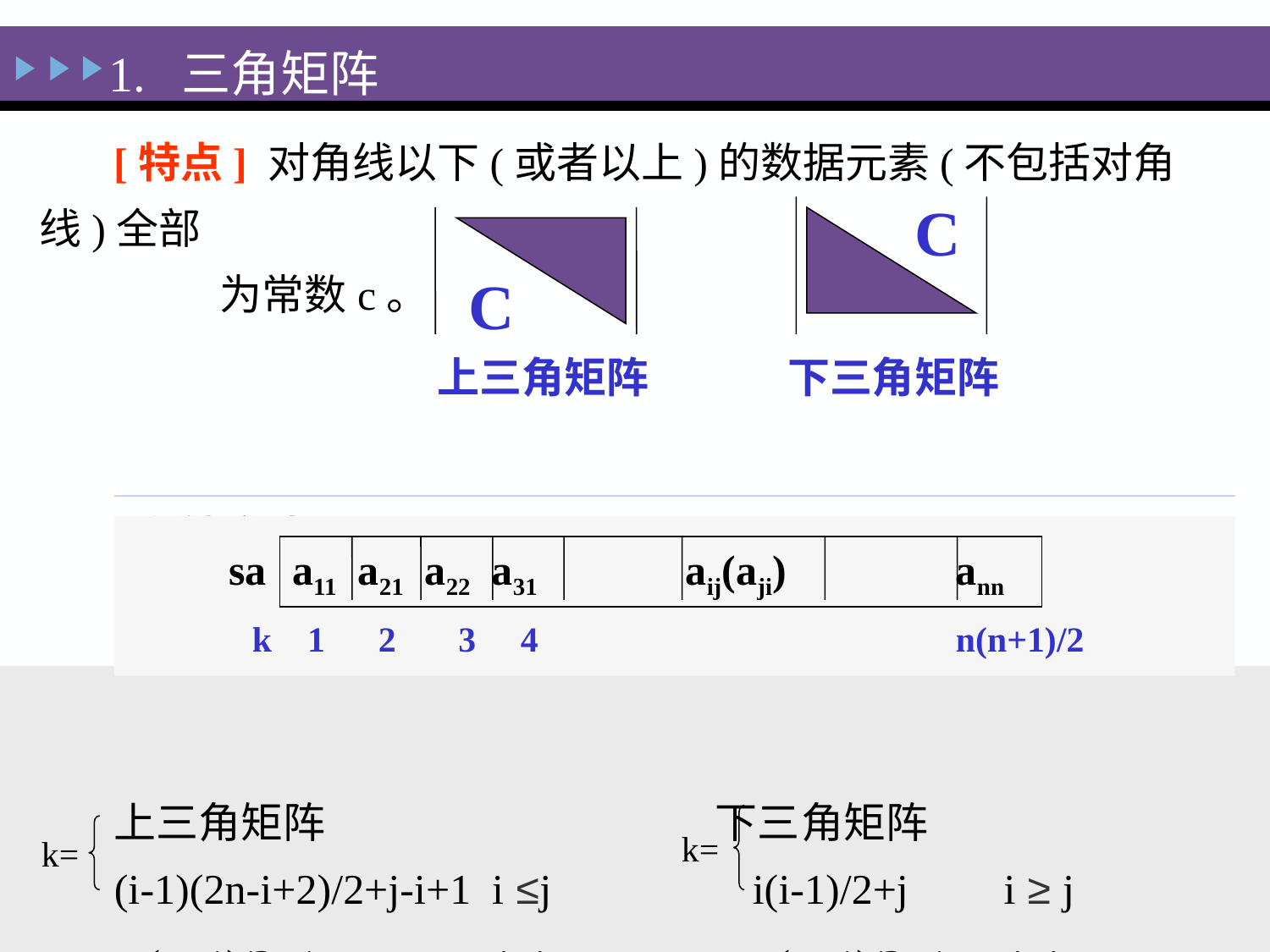

# 1.  三角矩阵
[特点] 对角线以下(或者以上)的数据元素(不包括对角线)全部
                   为常数c。

[存储方法]

上三角矩阵                                         下三角矩阵
(i-1)(2n-i+2)/2+j-i+1  i ≤j                   i(i-1)/2+j         i ≥ j
 n(n+1)/2+1                 i>j                 n(n+1)/2+1      i<j
C

C
上三角矩阵
下三角矩阵

sa
a11  a21  a22  a31              aij(aji)                ann

     k    1      2       3     4                                               n(n+1)/2

k=
k=